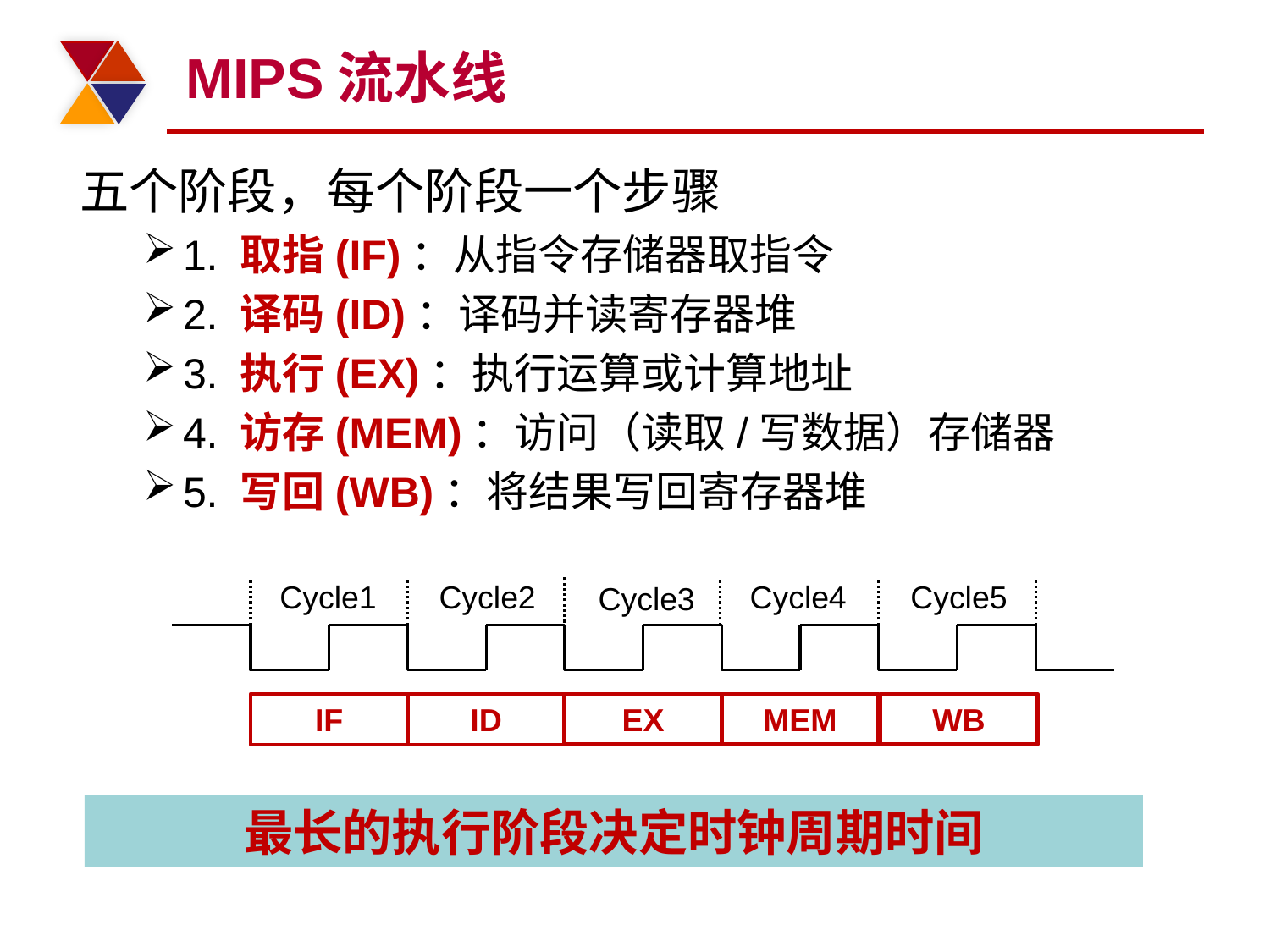

# MIPS流水线
五个阶段，每个阶段一个步骤
1. 取指(IF)：从指令存储器取指令
2. 译码(ID)：译码并读寄存器堆
3. 执行(EX)：执行运算或计算地址
4. 访存(MEM)：访问（读取/写数据）存储器
5. 写回(WB)：将结果写回寄存器堆
Cycle1
Cycle2
Cycle4
Cycle5
Cycle3
EX
MEM
WB
IF
ID
最长的执行阶段决定时钟周期时间